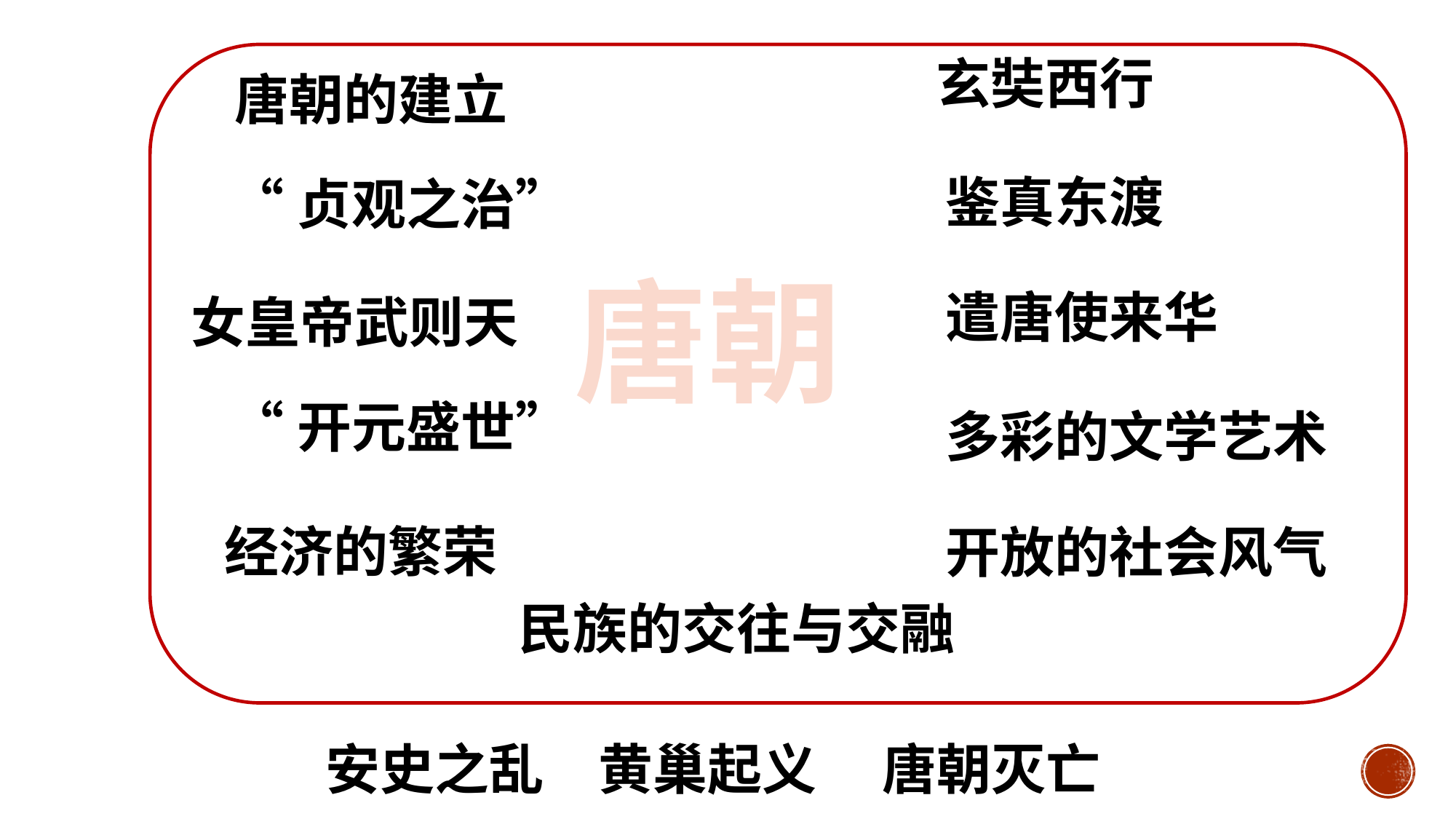

玄奘西行

唐朝的建立
鉴真东渡
“贞观之治”
唐朝
遣唐使来华
女皇帝武则天
“开元盛世”
多彩的文学艺术
经济的繁荣
开放的社会风气
民族的交往与交融
安史之乱
黄巢起义
唐朝灭亡